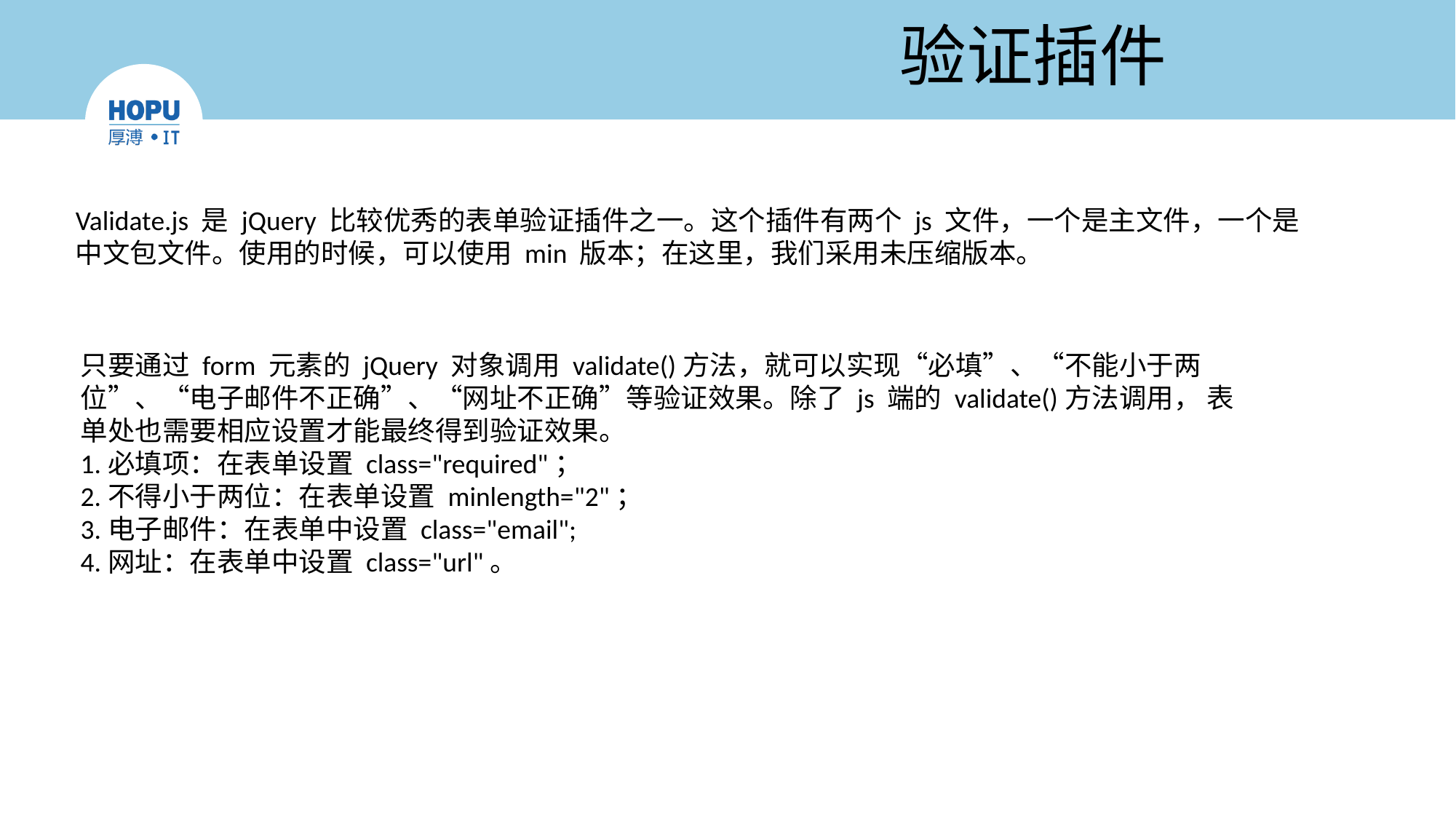

# 验证插件

Validate.js 是 jQuery 比较优秀的表单验证插件之一。这个插件有两个 js 文件，一个是主文件，一个是中文包文件。使用的时候，可以使用 min 版本；在这里，我们采用未压缩版本。

只要通过 form 元素的 jQuery 对象调用 validate()方法，就可以实现“必填”、“不能小于两位”、“电子邮件不正确”、“网址不正确”等验证效果。除了 js 端的 validate()方法调用， 表单处也需要相应设置才能最终得到验证效果。
1.必填项：在表单设置 class="required"；
2.不得小于两位：在表单设置 minlength="2"；
3.电子邮件：在表单中设置 class="email";
4.网址：在表单中设置 class="url"。